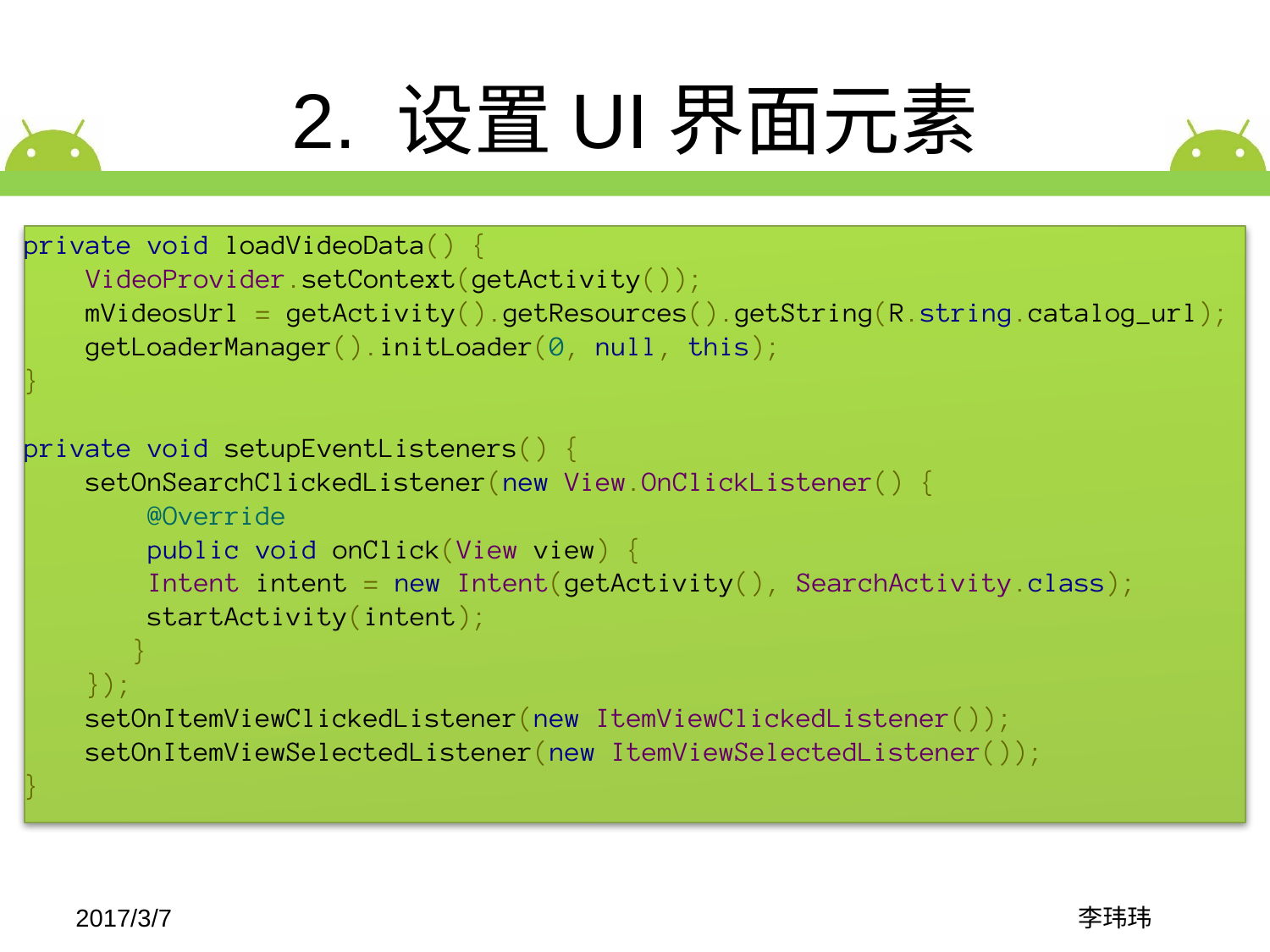

# 2. 设置UI界面元素

private void loadVideoData() {
    VideoProvider.setContext(getActivity());
    mVideosUrl = getActivity().getResources().getString(R.string.catalog_url);
    getLoaderManager().initLoader(0, null, this);
}
private void setupEventListeners() {
    setOnSearchClickedListener(new View.OnClickListener() {
        @Override
        public void onClick(View view) {
        Intent intent = new Intent(getActivity(), SearchActivity.class);
        startActivity(intent);
       }
    });
    setOnItemViewClickedListener(new ItemViewClickedListener());
    setOnItemViewSelectedListener(new ItemViewSelectedListener());
}